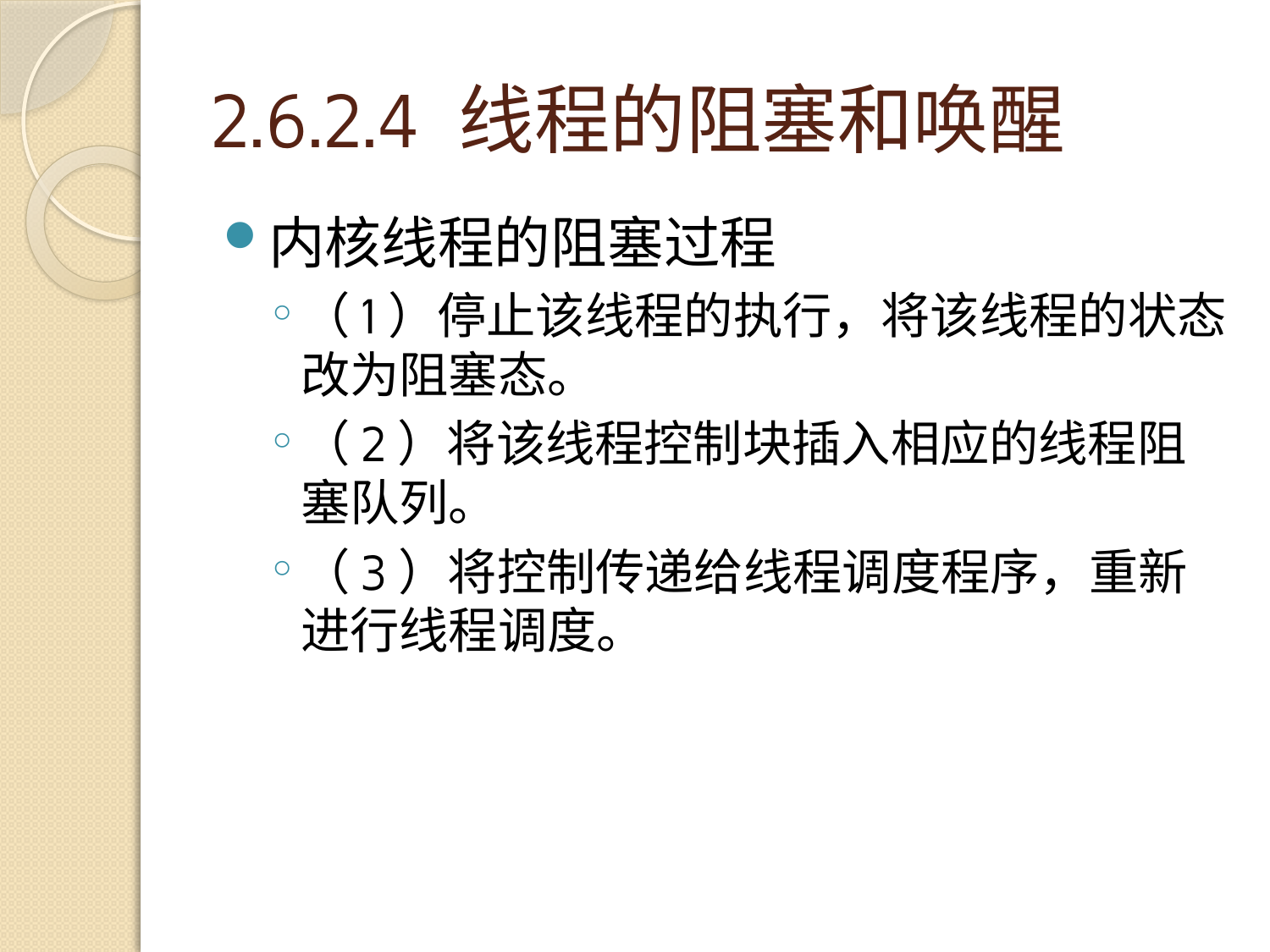

# 2.6.2.4 线程的阻塞和唤醒
内核线程的阻塞过程
（1）停止该线程的执行，将该线程的状态改为阻塞态。
（2）将该线程控制块插入相应的线程阻塞队列。
（3）将控制传递给线程调度程序，重新进行线程调度。